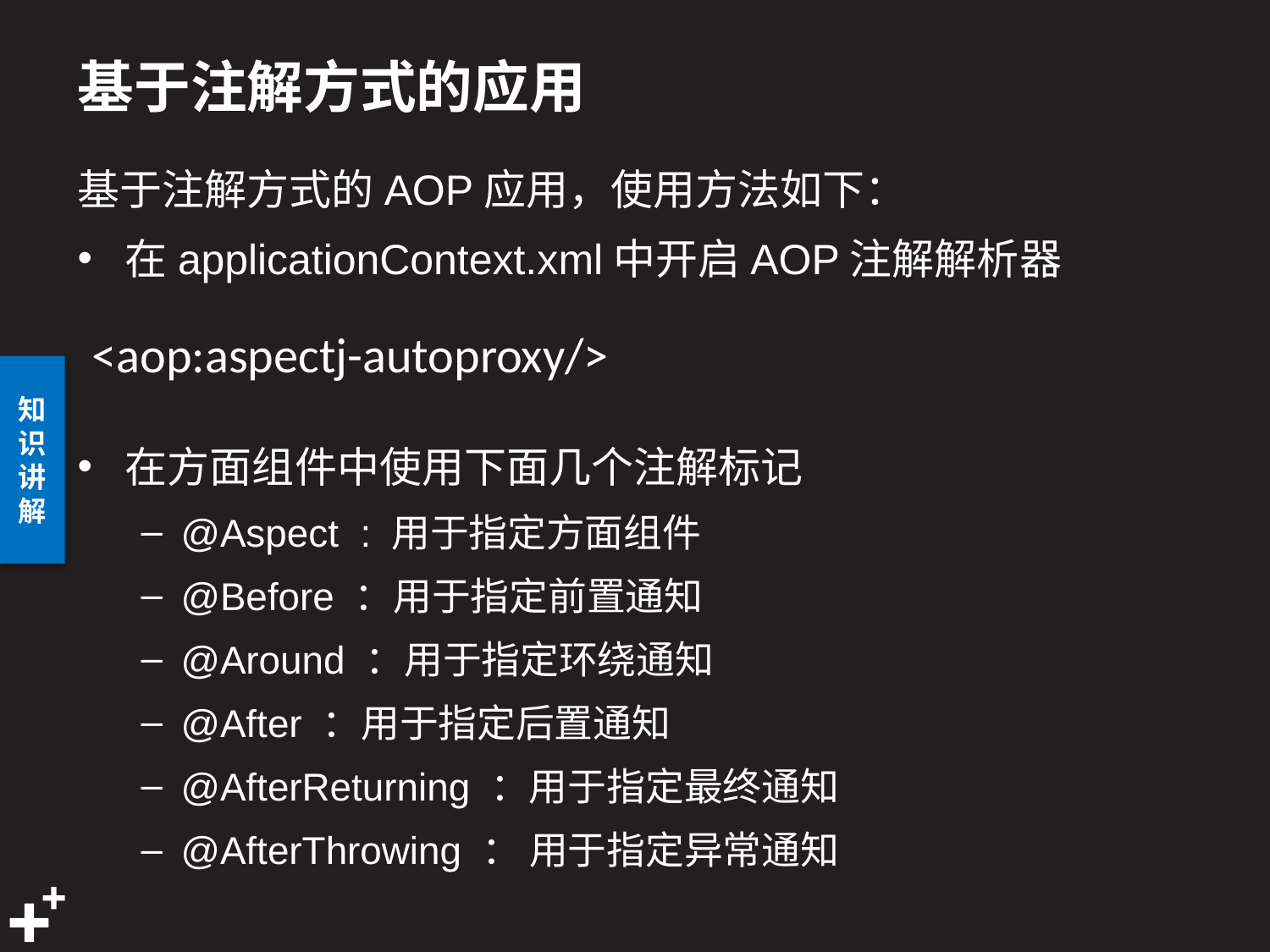

# 基于注解方式的应用
基于注解方式的AOP应用，使用方法如下：
在applicationContext.xml中开启AOP注解解析器

在方面组件中使用下面几个注解标记
@Aspect  : 用于指定方面组件
@Before ：用于指定前置通知
@Around ：用于指定环绕通知
@After ：用于指定后置通知
@AfterReturning ：用于指定最终通知
@AfterThrowing ： 用于指定异常通知
<aop:aspectj-autoproxy/>